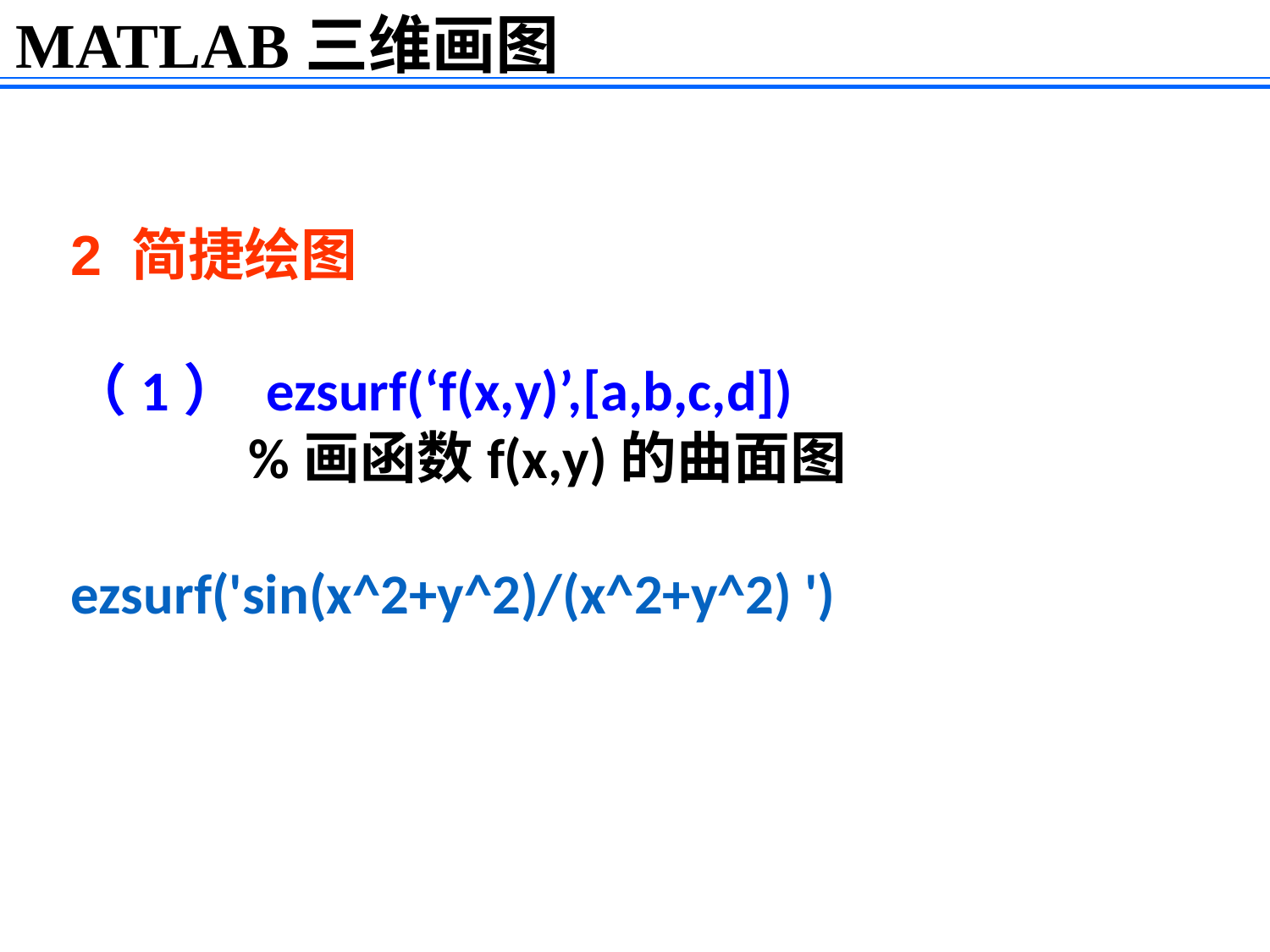

MATLAB三维画图

2 简捷绘图

（1） ezsurf(‘f(x,y)’,[a,b,c,d])
              %画函数f(x,y)的曲面图

ezsurf('sin(x^2+y^2)/(x^2+y^2) ')